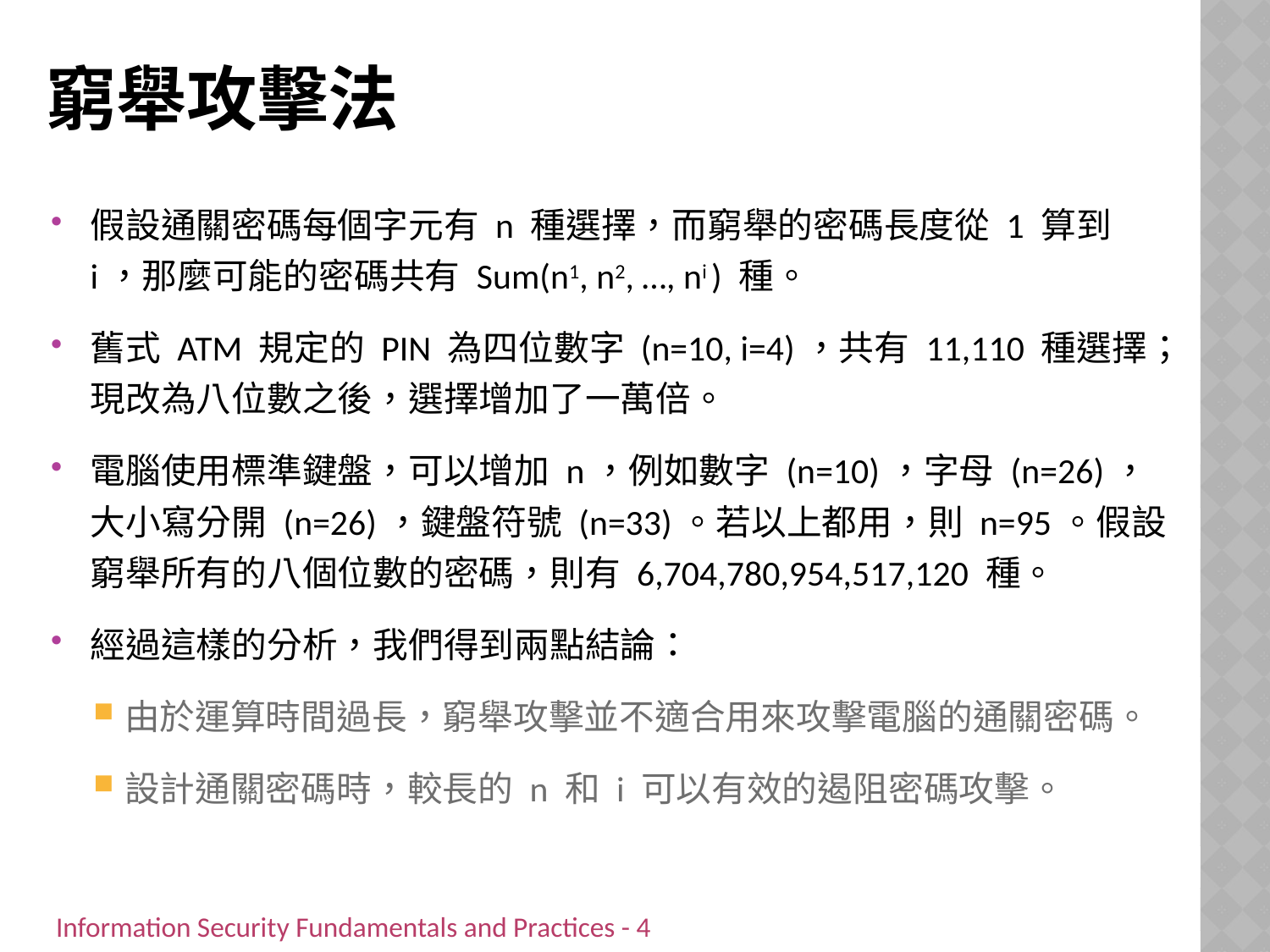

# 窮舉攻擊法
假設通關密碼每個字元有 n 種選擇，而窮舉的密碼長度從 1 算到 i，那麼可能的密碼共有 Sum(n1, n2, …, ni ) 種。
舊式 ATM 規定的 PIN 為四位數字 (n=10, i=4)，共有 11,110 種選擇；現改為八位數之後，選擇增加了一萬倍。
電腦使用標準鍵盤，可以增加 n，例如數字 (n=10)，字母 (n=26)，大小寫分開 (n=26)，鍵盤符號 (n=33)。若以上都用，則 n=95。假設窮舉所有的八個位數的密碼，則有 6,704,780,954,517,120 種。
經過這樣的分析，我們得到兩點結論：
由於運算時間過長，窮舉攻擊並不適合用來攻擊電腦的通關密碼。
設計通關密碼時，較長的 n 和 i 可以有效的遏阻密碼攻擊。